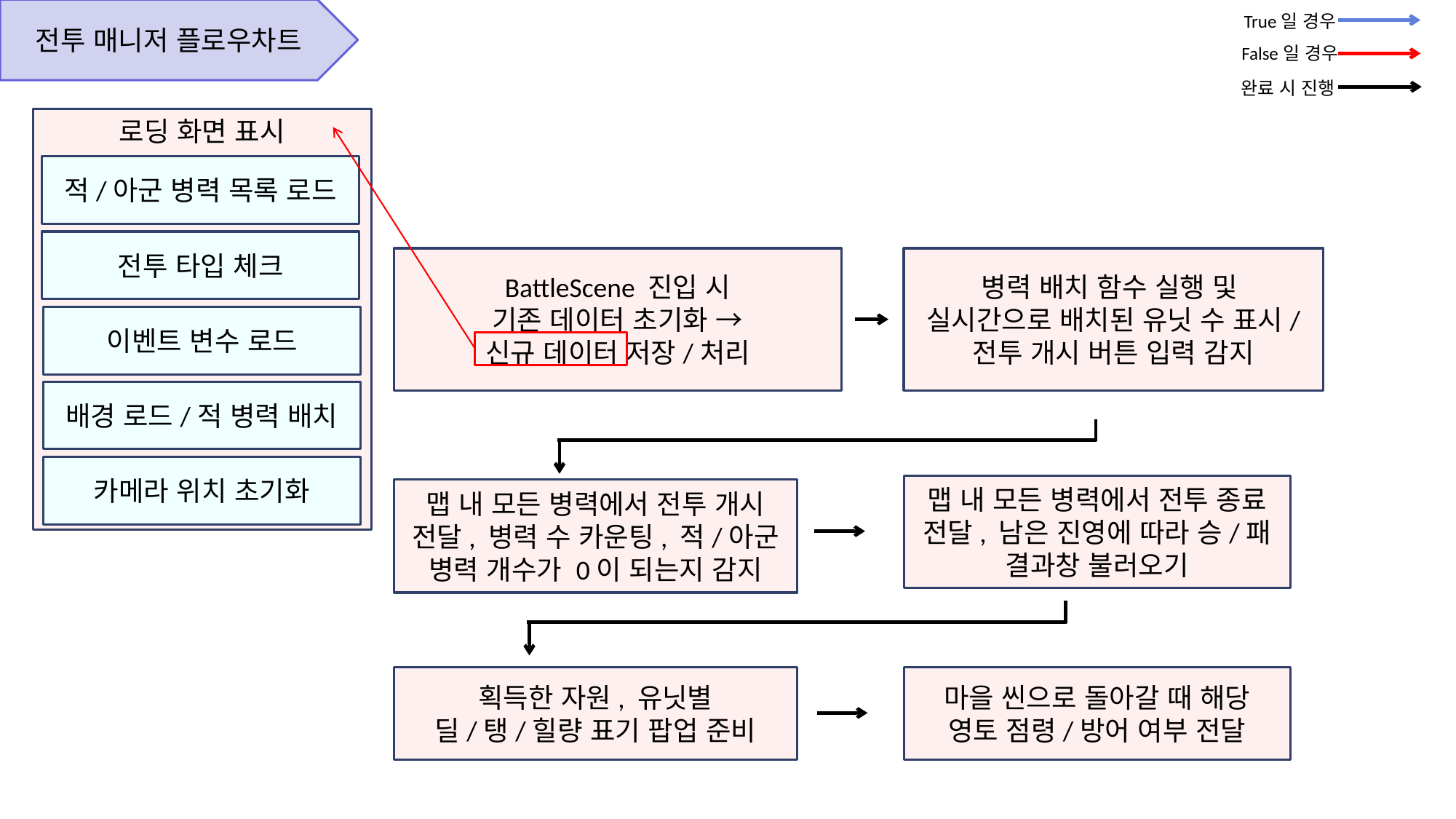

전투 매니저 플로우차트
True일 경우
False일 경우
완료 시 진행
로딩 화면 표시
적/아군 병력 목록 로드
전투 타입 체크
BattleScene 진입 시
기존 데이터 초기화 →
신규 데이터 저장/처리
병력 배치 함수 실행 및
실시간으로 배치된 유닛 수 표시/
전투 개시 버튼 입력 감지
이벤트 변수 로드

배경 로드/적 병력 배치
카메라 위치 초기화
맵 내 모든 병력에서 전투 종료
전달, 남은 진영에 따라 승/패
결과창 불러오기
맵 내 모든 병력에서 전투 개시
전달, 병력 수 카운팅, 적/아군
병력 개수가 0이 되는지 감지
획득한 자원, 유닛별
딜/탱/힐량 표기 팝업 준비
마을 씬으로 돌아갈 때 해당
영토 점령/방어 여부 전달